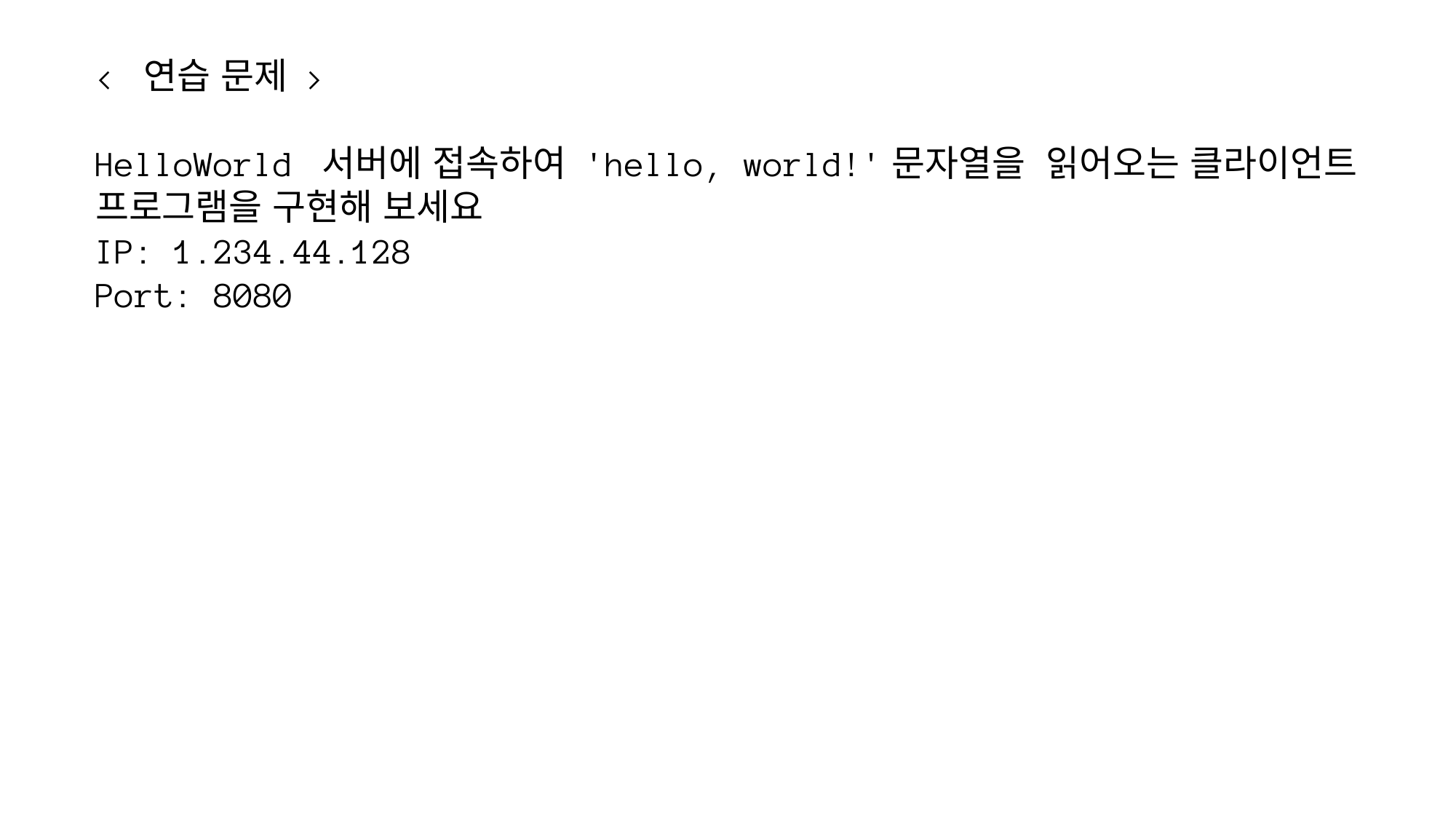

< 연습 문제 >

HelloWorld 서버에 접속하여 'hello, world!'문자열을  읽어오는 클라이언트
프로그램을 구현해 보세요
IP: 1.234.44.128
Port: 8080